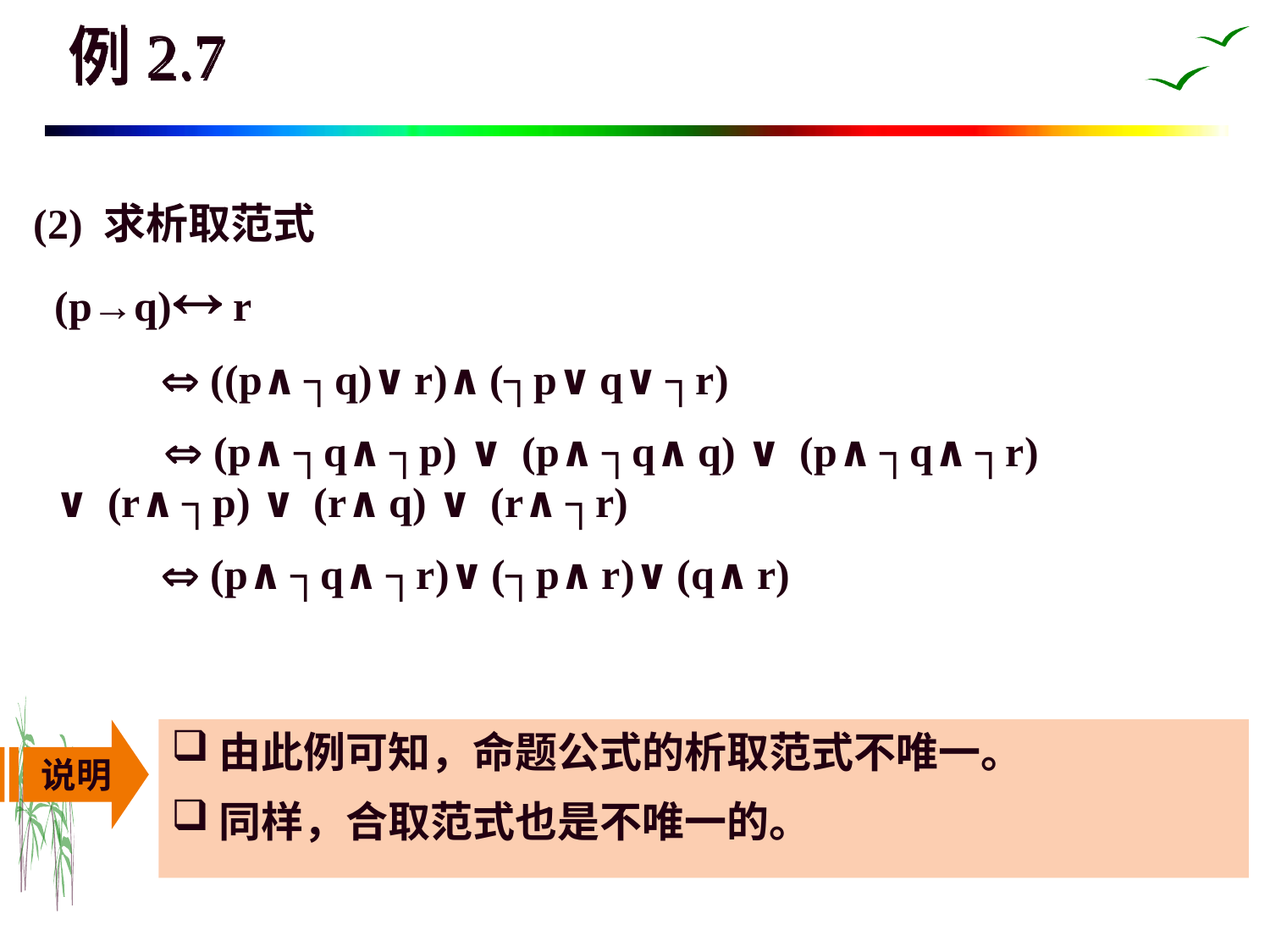

# 例2.7
(2) 求析取范式
  (p→q)↔ r
	⇔ ((p∧┐q)∨r)∧(┐p∨q∨┐r)
      	⇔ (p∧┐q∧┐p) ∨ (p∧┐q∧q) ∨ (p∧┐q∧┐r)	 	     ∨ (r∧┐p) ∨ (r∧q) ∨ (r∧┐r)
     	⇔ (p∧┐q∧┐r)∨(┐p∧r)∨(q∧r)
说明
由此例可知，命题公式的析取范式不唯一。
同样，合取范式也是不唯一的。